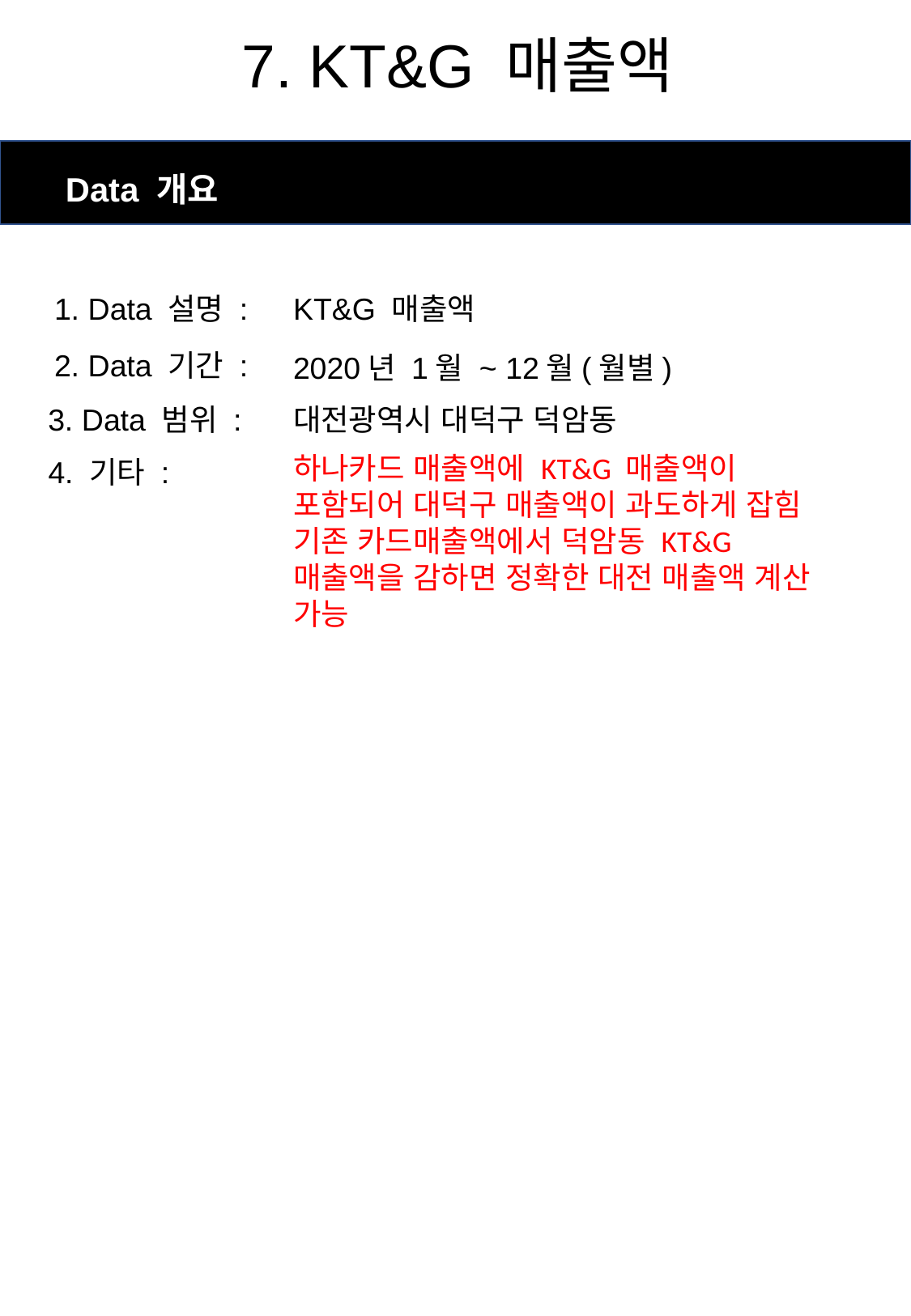

7. KT&G 매출액
Data 개요

1. Data 설명 :
KT&G 매출액
2. Data 기간 :
2020년 1월 ~ 12월(월별)
3. Data 범위 :
대전광역시 대덕구 덕암동
4. 기타 :
하나카드 매출액에 KT&G 매출액이 포함되어 대덕구 매출액이 과도하게 잡힘
기존 카드매출액에서 덕암동 KT&G 매출액을 감하면 정확한 대전 매출액 계산 가능
Data 개요